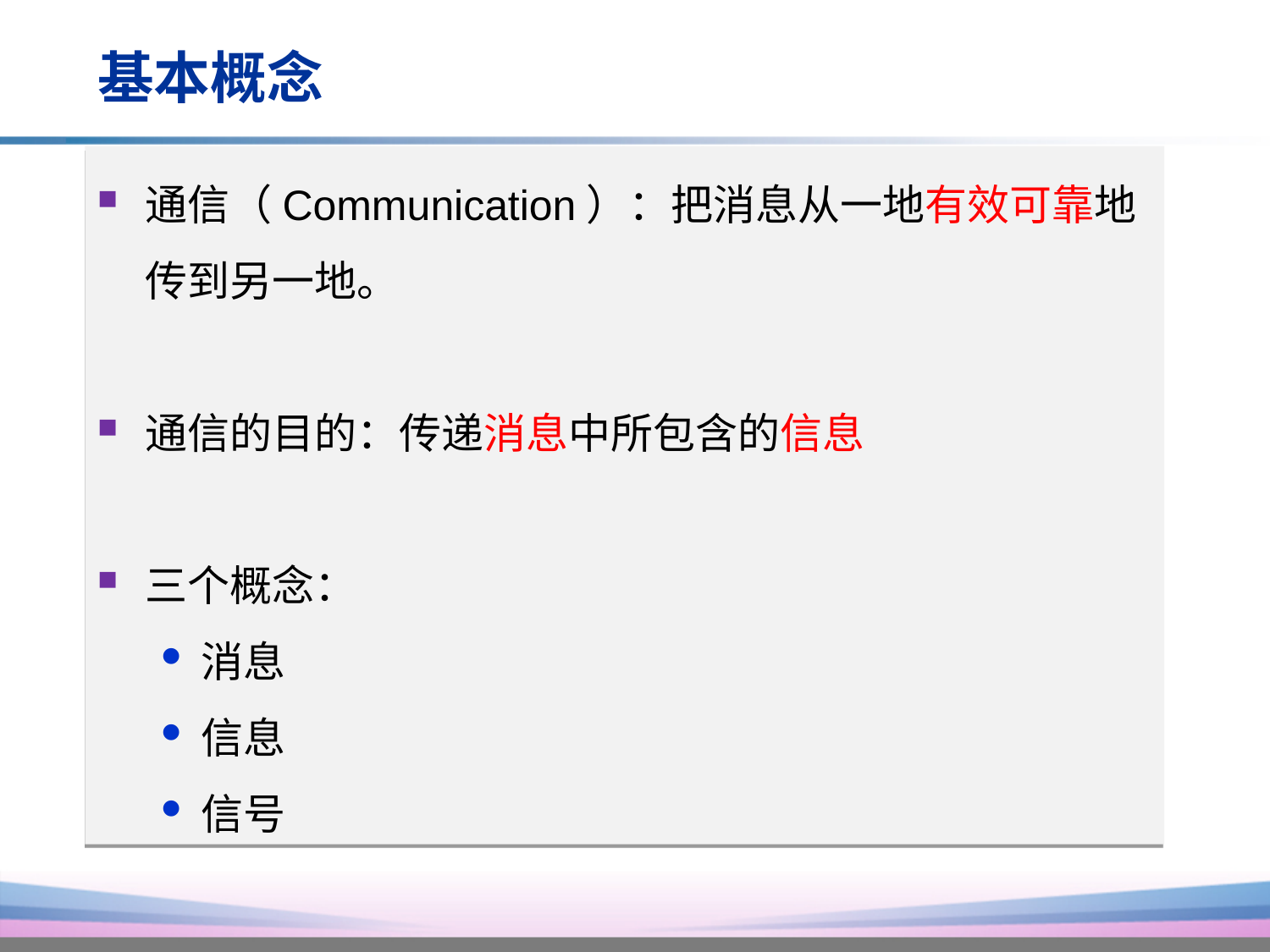

# 基本概念
通信（Communication）：把消息从一地有效可靠地传到另一地。

通信的目的：传递消息中所包含的信息

三个概念：
消息
信息
信号